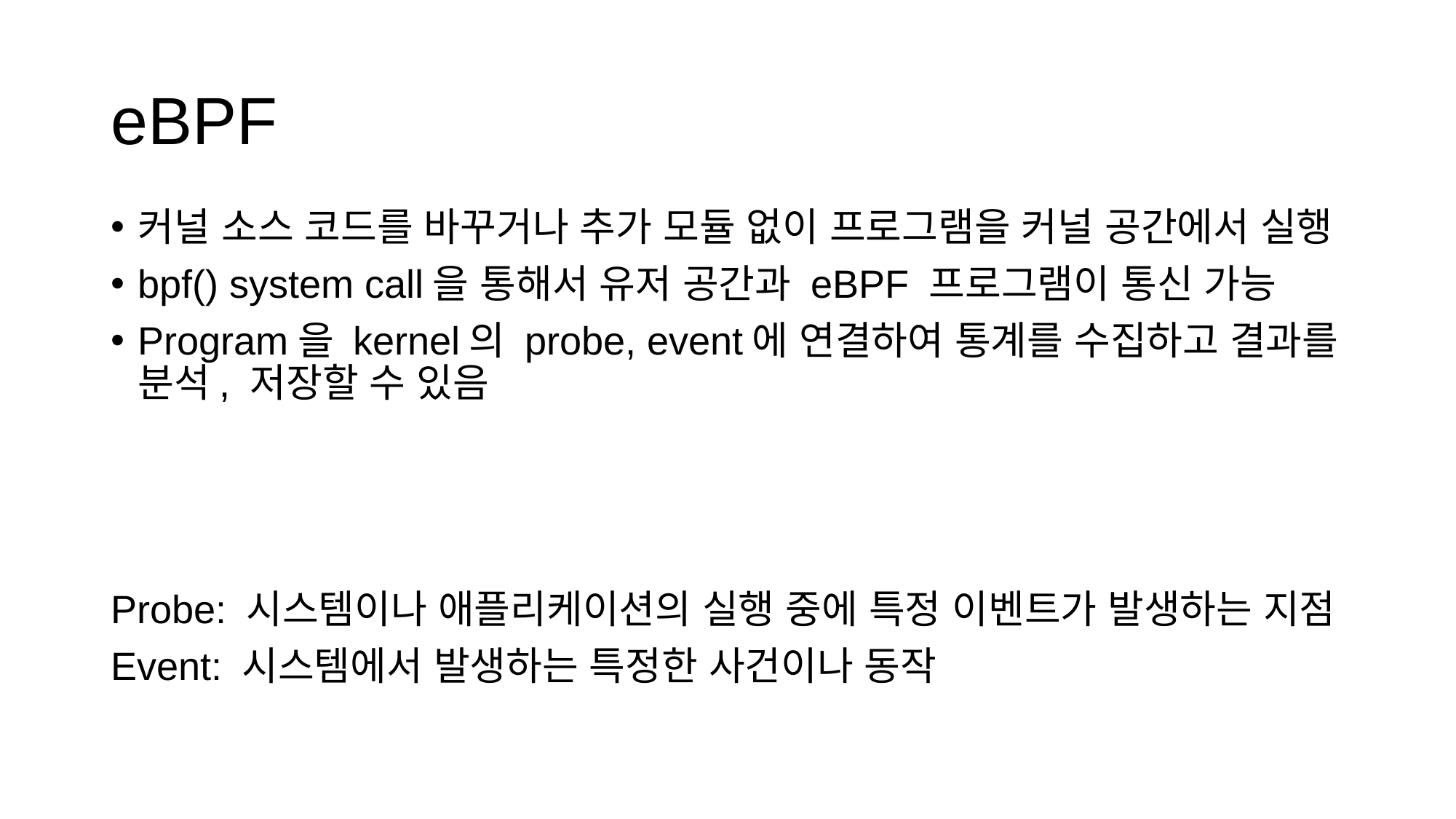

# eBPF
커널 소스 코드를 바꾸거나 추가 모듈 없이 프로그램을 커널 공간에서 실행
bpf() system call을 통해서 유저 공간과 eBPF 프로그램이 통신 가능
Program을 kernel의 probe, event에 연결하여 통계를 수집하고 결과를 분석, 저장할 수 있음

Probe: 시스템이나 애플리케이션의 실행 중에 특정 이벤트가 발생하는 지점
Event: 시스템에서 발생하는 특정한 사건이나 동작